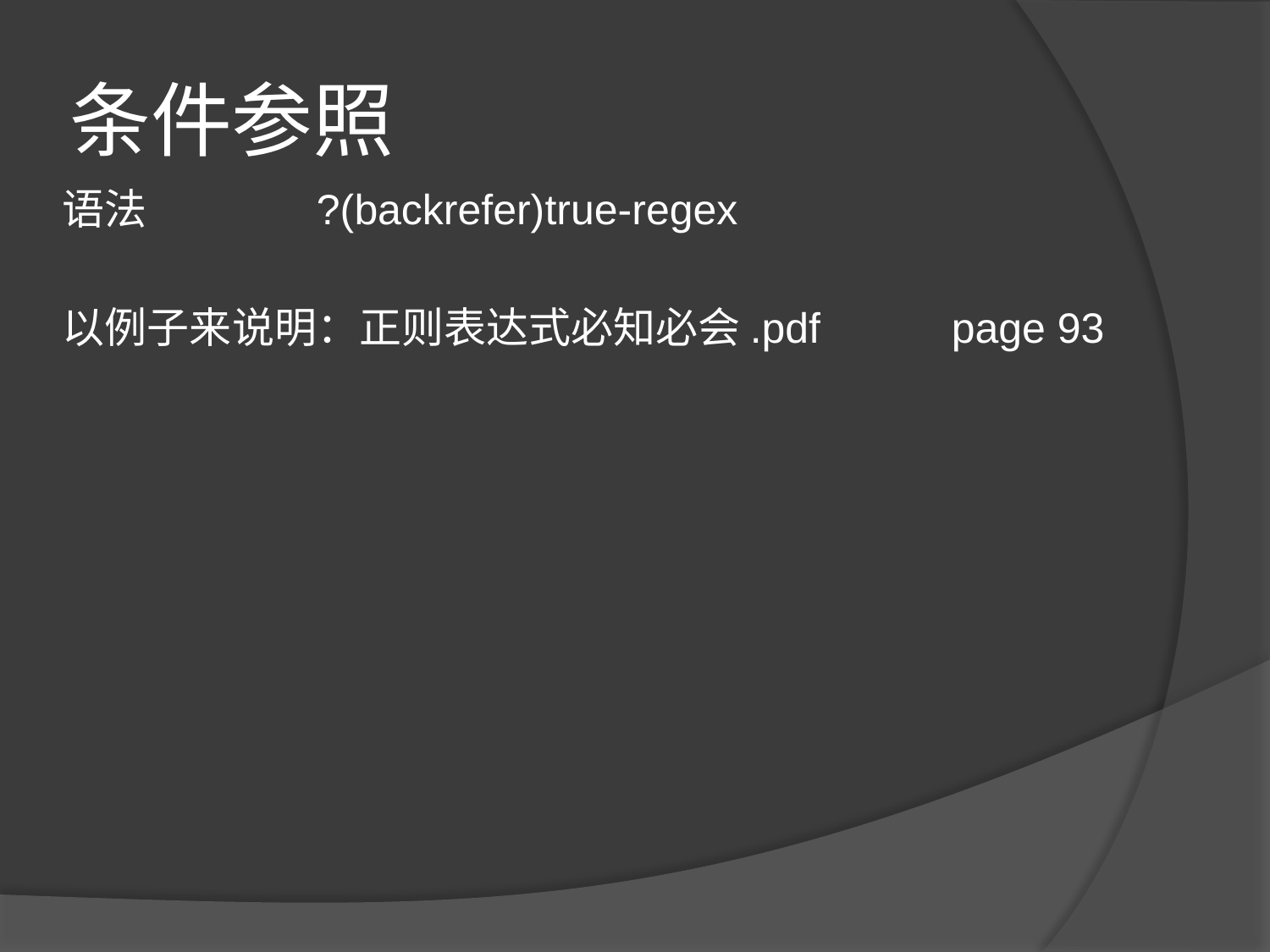

# 条件参照
语法		?(backrefer)true-regex

以例子来说明：正则表达式必知必会.pdf		page 93